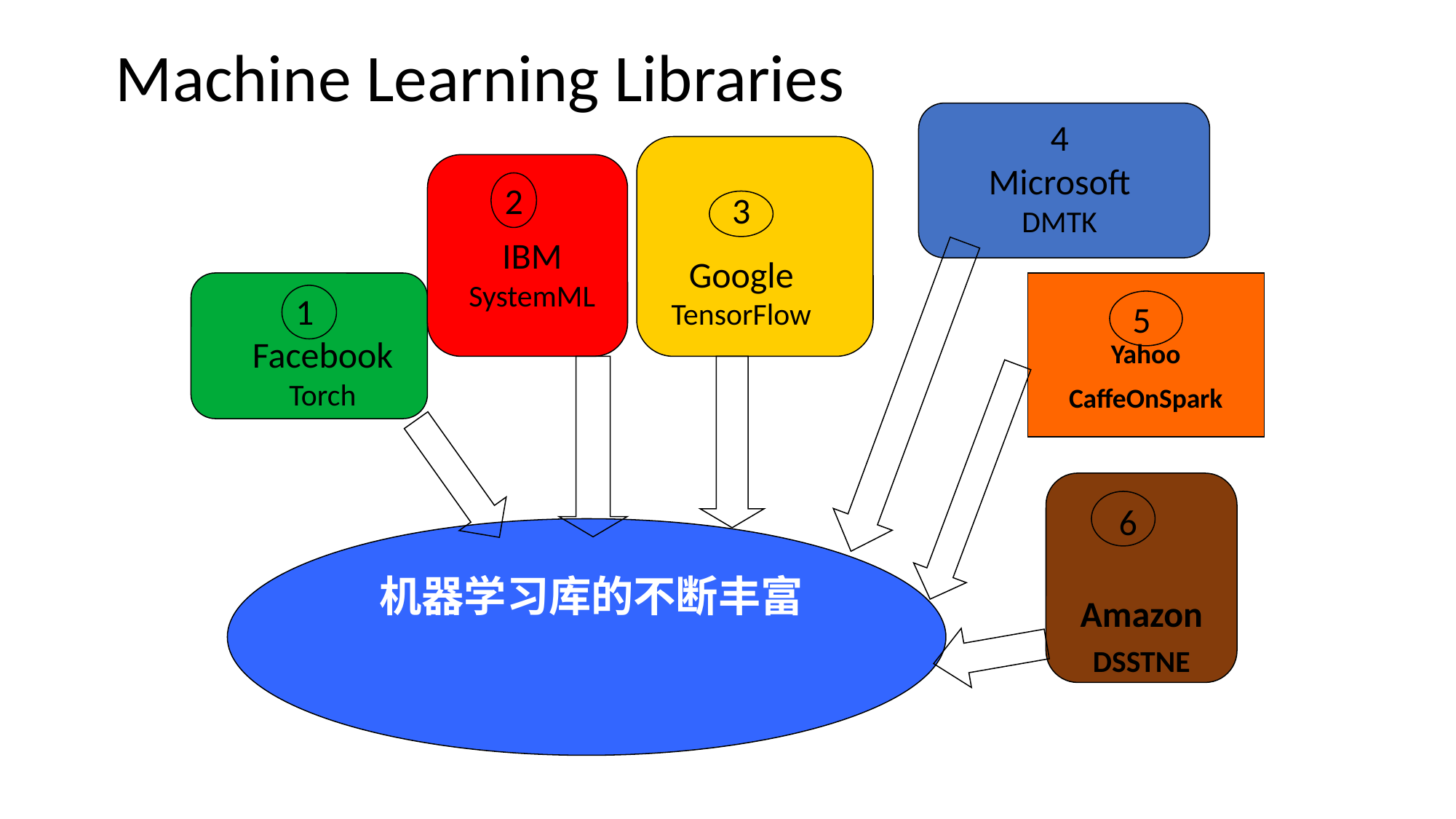

# Machine Learning Libraries

4
Microsoft
DMTK

2

3

IBM
SystemML

Google
TensorFlow

Yahoo
CaffeOnSpark

1

5
Facebook
Torch

Amazon
DSSTNE

6

机器学习库的不断丰富